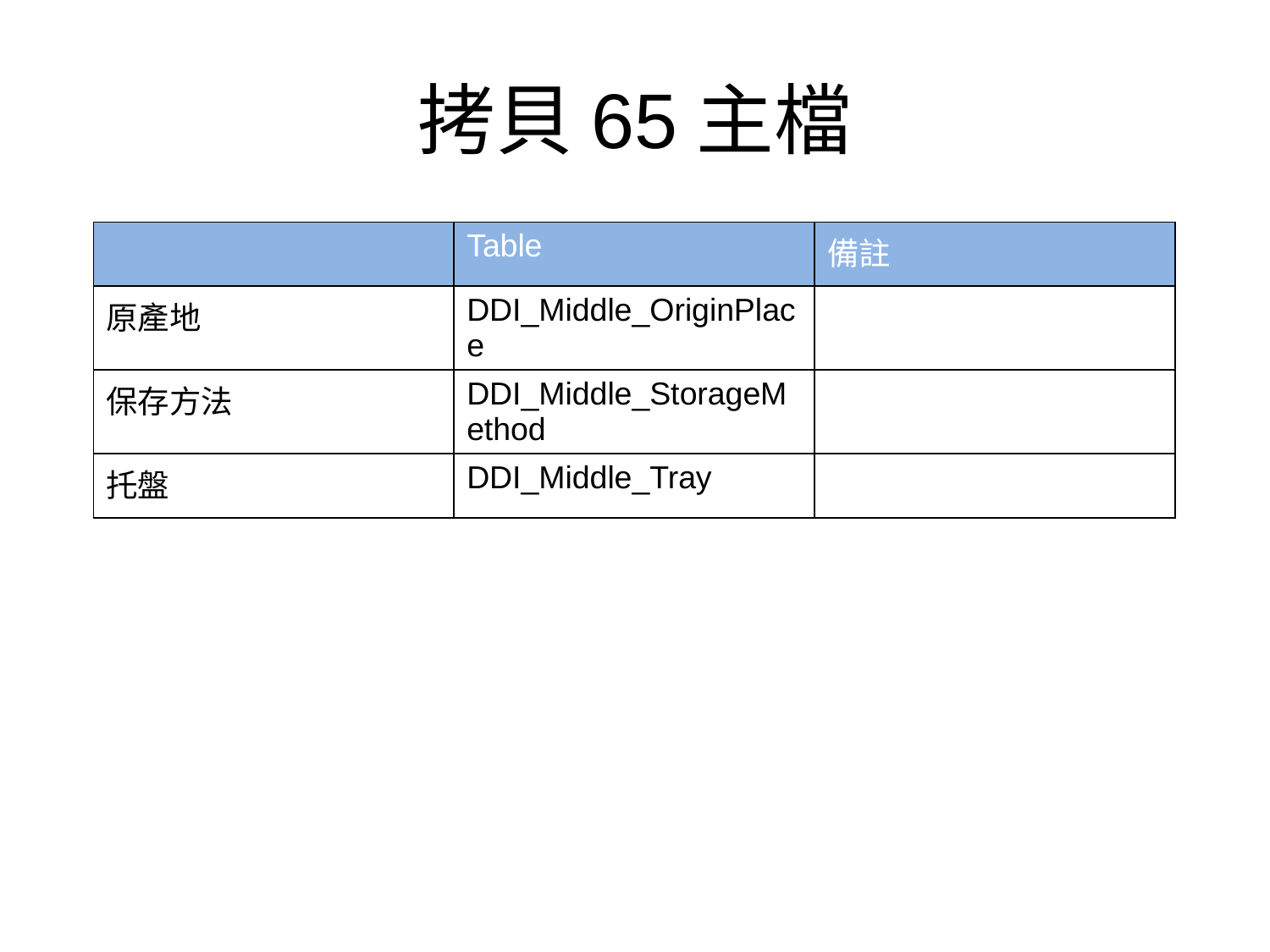

# 拷貝65主檔
|  | Table | 備註 |
| --- | --- | --- |
| 原產地 | DDI\_Middle\_OriginPlace |  |
| 保存方法 | DDI\_Middle\_StorageMethod |  |
| 托盤 | DDI\_Middle\_Tray |  |